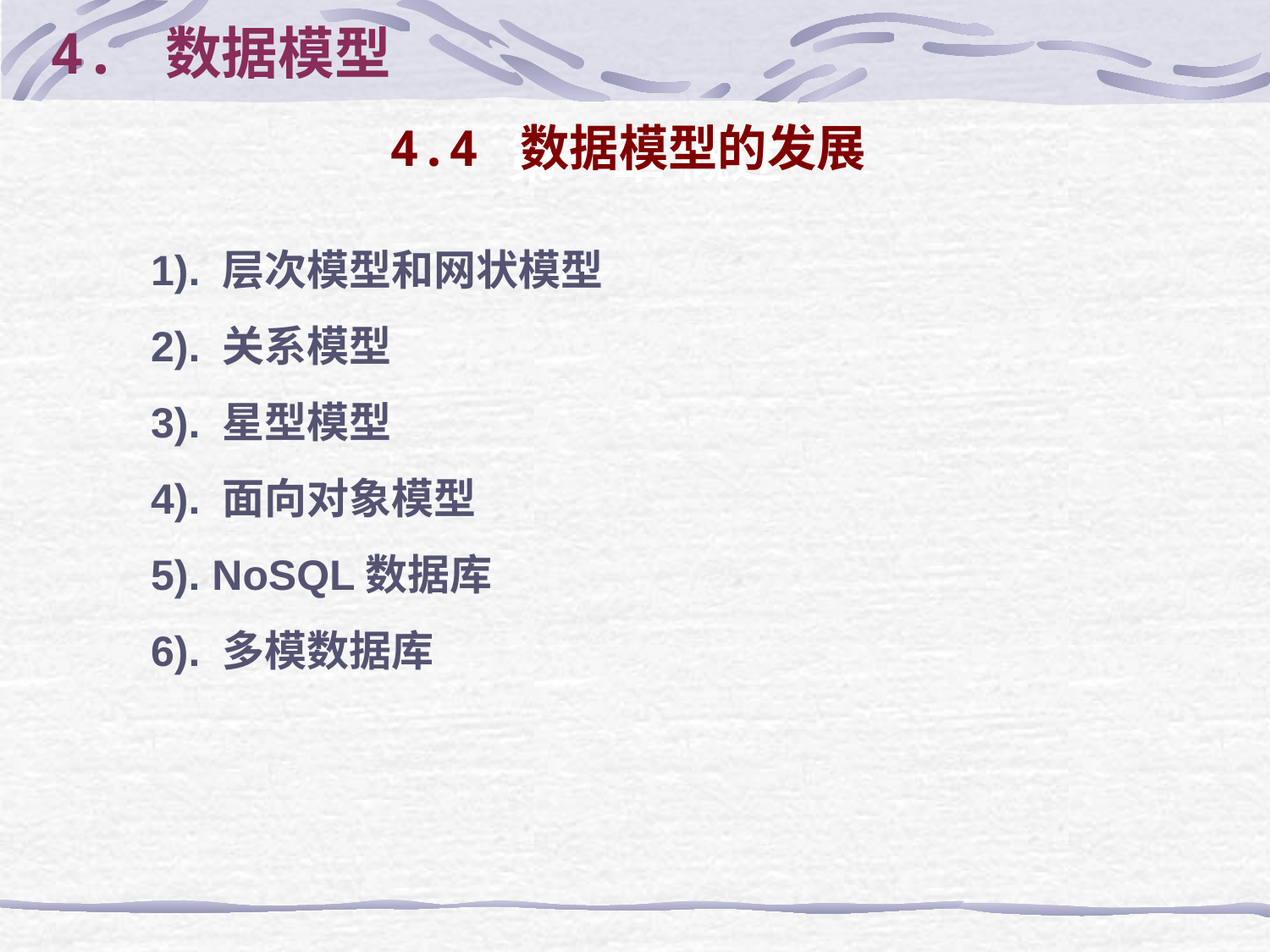

4. 数据模型
4.4 数据模型的发展
第一章 概述
1). 层次模型和网状模型
2). 关系模型
3). 星型模型
4). 面向对象模型
5). NoSQL数据库
6). 多模数据库